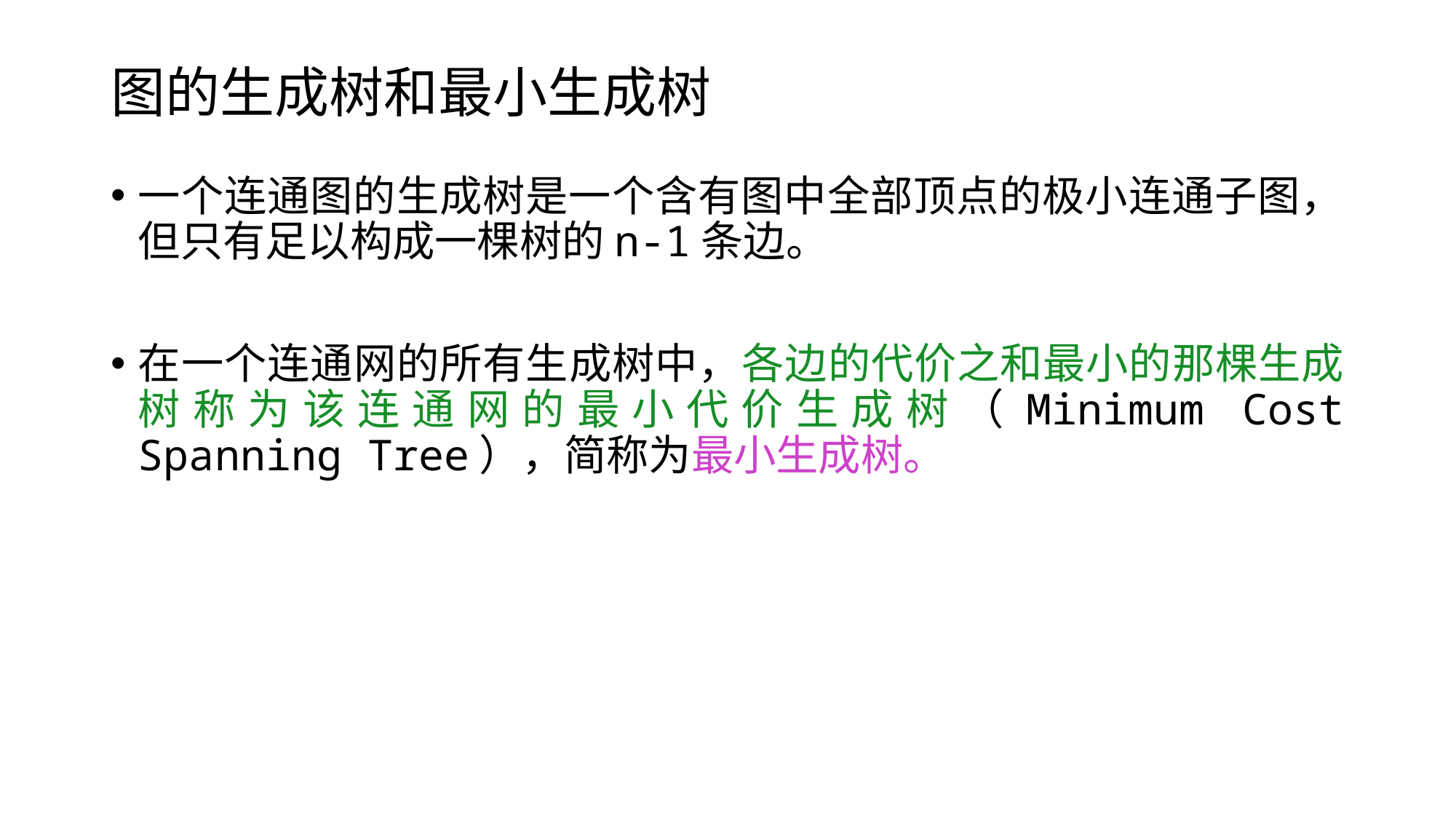

# 图的生成树和最小生成树
一个连通图的生成树是一个含有图中全部顶点的极小连通子图，但只有足以构成一棵树的n-1条边。

在一个连通网的所有生成树中，各边的代价之和最小的那棵生成树称为该连通网的最小代价生成树（Minimum Cost Spanning Tree），简称为最小生成树。